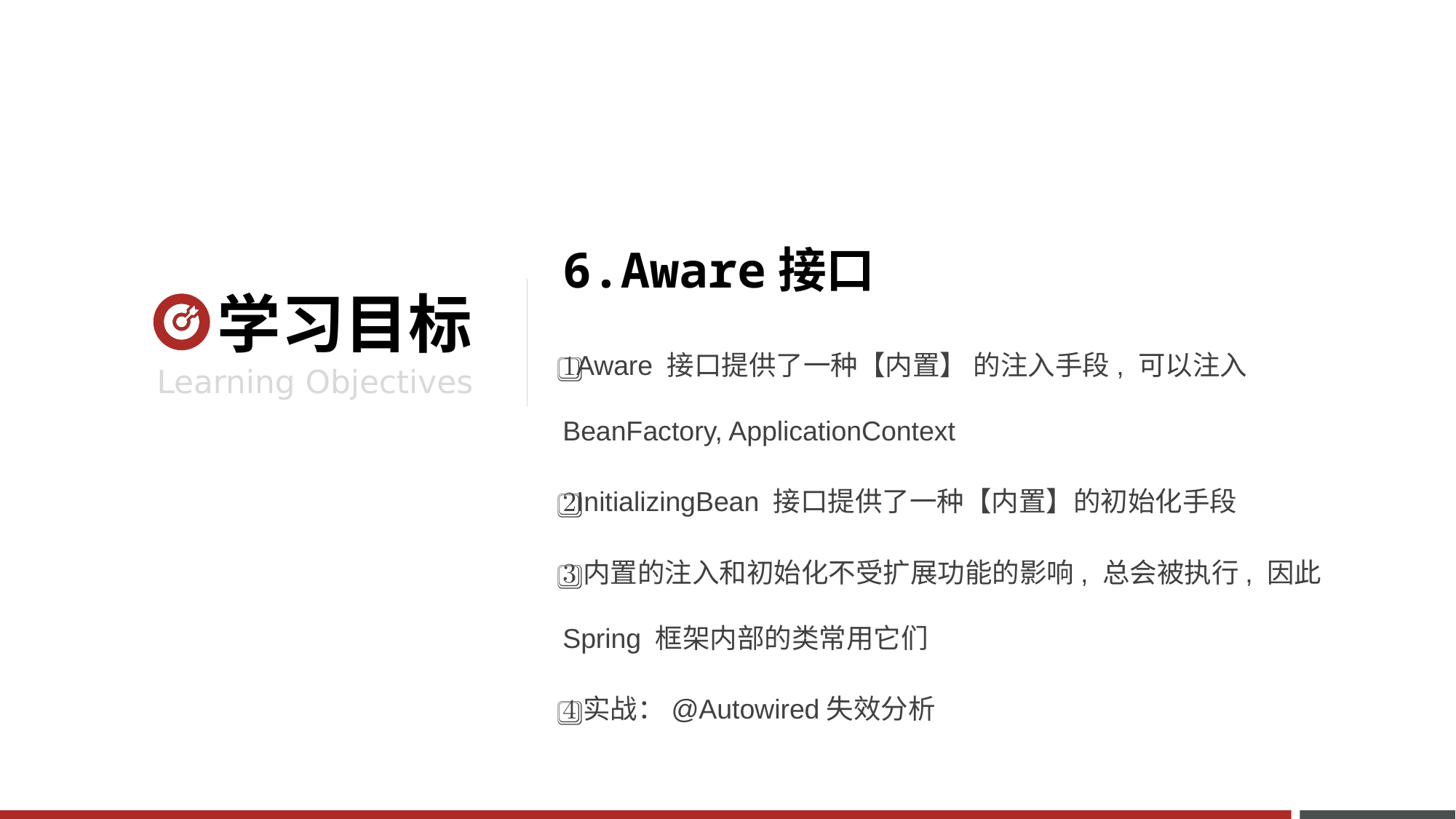

6.Aware接口
1️⃣Aware 接口提供了一种【内置】 的注入手段, 可以注入 BeanFactory, ApplicationContext
2️⃣InitializingBean 接口提供了一种【内置】的初始化手段
3️⃣内置的注入和初始化不受扩展功能的影响, 总会被执行, 因此 Spring 框架内部的类常用它们
4️⃣实战：@Autowired失效分析